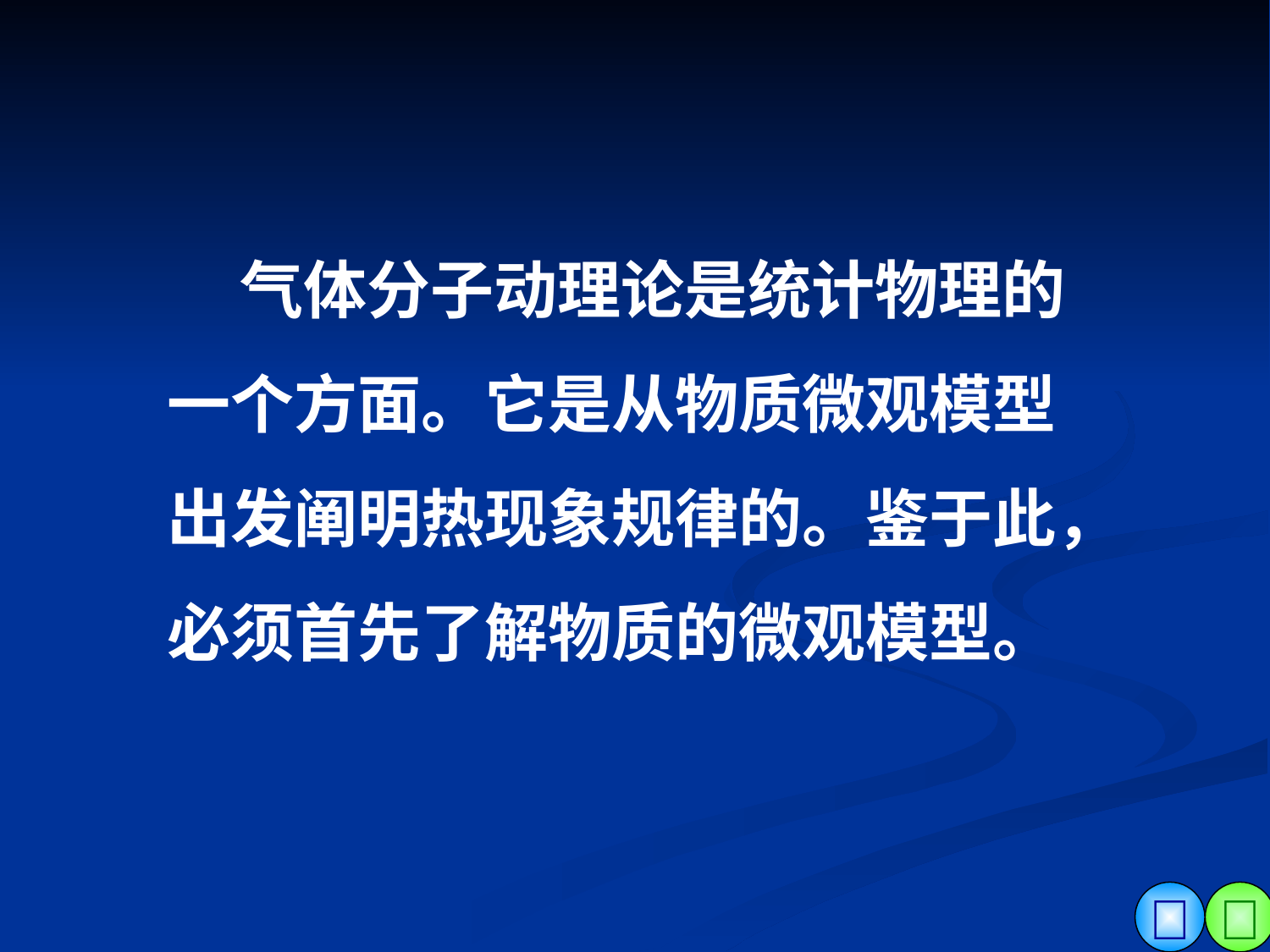

气体分子动理论是统计物理的一个方面。它是从物质微观模型出发阐明热现象规律的。鉴于此，必须首先了解物质的微观模型。